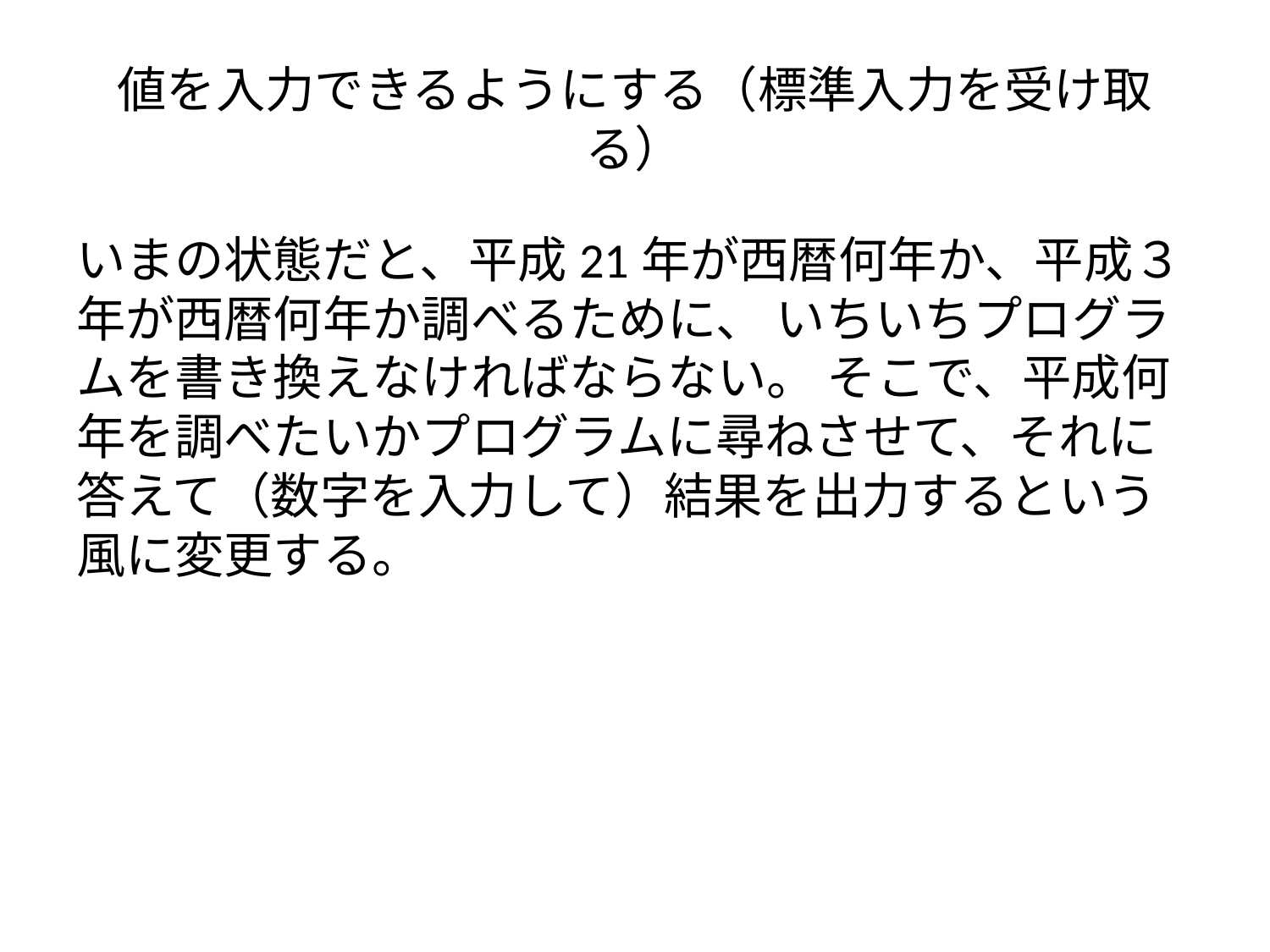

# 値を入力できるようにする（標準入力を受け取る）
いまの状態だと、平成21年が西暦何年か、平成３年が西暦何年か調べるために、 いちいちプログラムを書き換えなければならない。 そこで、平成何年を調べたいかプログラムに尋ねさせて、それに答えて（数字を入力して）結果を出力するという風に変更する。